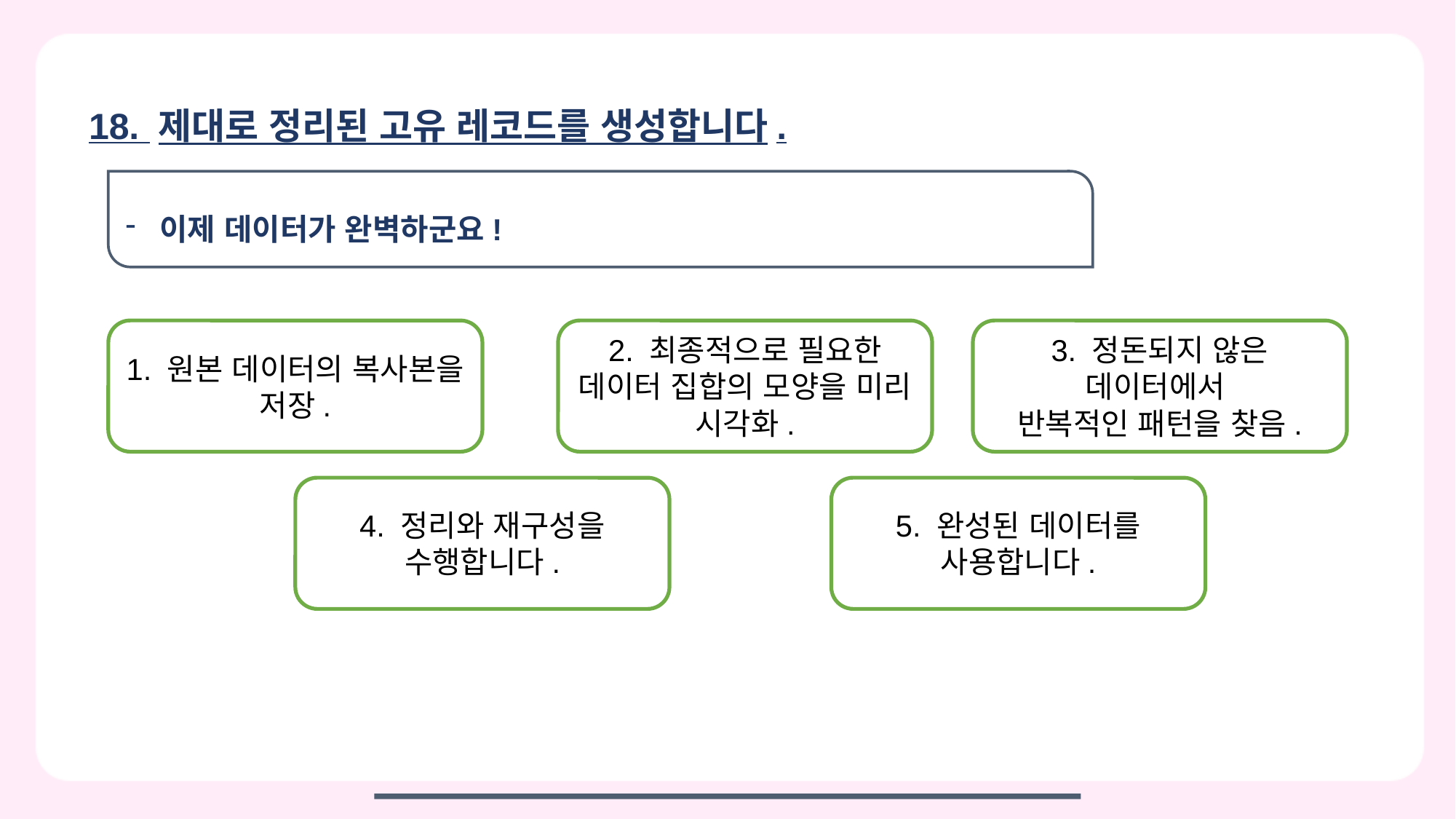

18. 제대로 정리된 고유 레코드를 생성합니다.
이제 데이터가 완벽하군요!
3. 정돈되지 않은 데이터에서
반복적인 패턴을 찾음.
2. 최종적으로 필요한 데이터 집합의 모양을 미리 시각화.
1. 원본 데이터의 복사본을 저장.
4. 정리와 재구성을 수행합니다.
5. 완성된 데이터를 사용합니다.